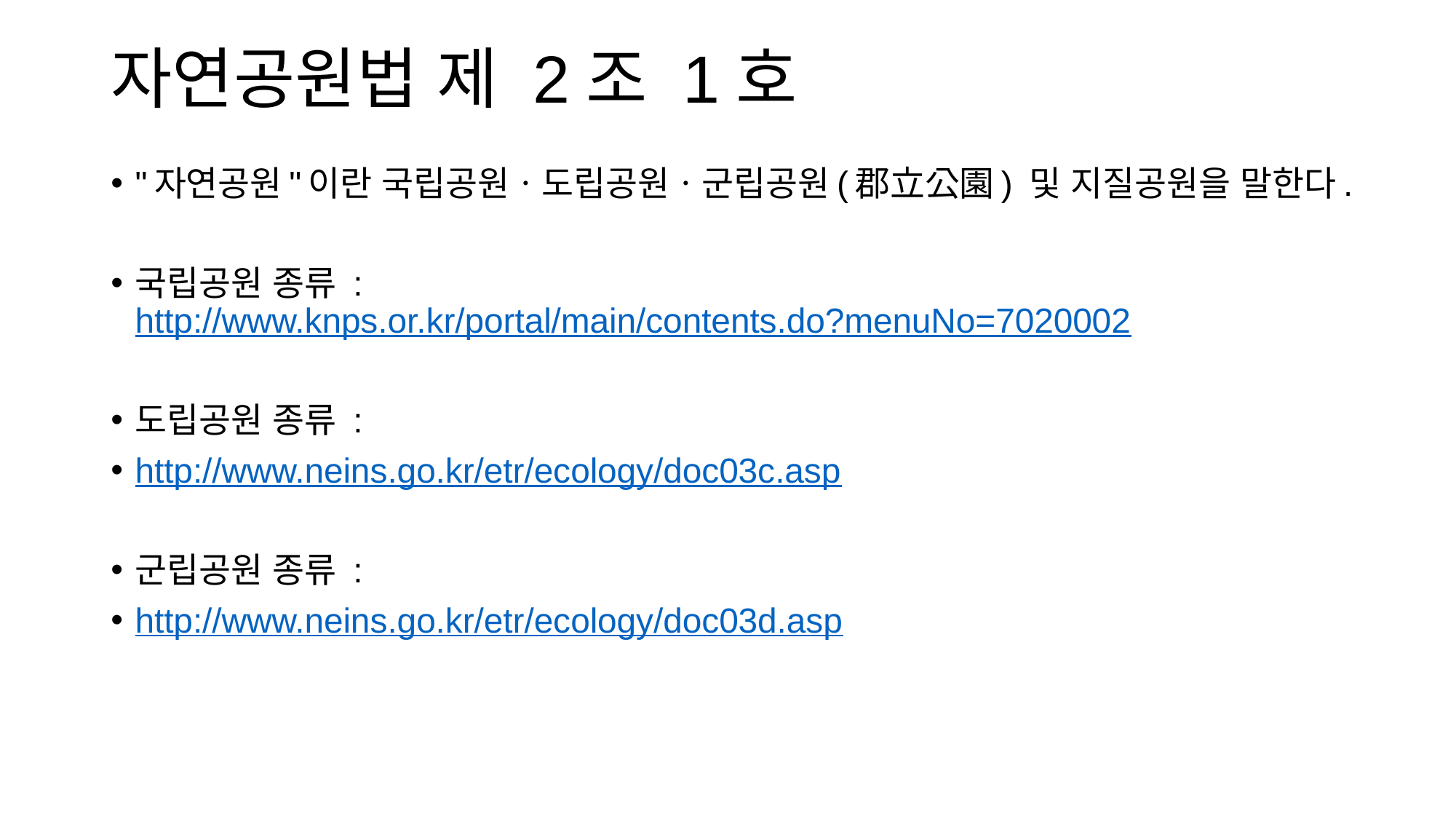

# 자연공원법 제 2조 1호
"자연공원"이란 국립공원ㆍ도립공원ㆍ군립공원(郡立公園) 및 지질공원을 말한다.

국립공원 종류 : http://www.knps.or.kr/portal/main/contents.do?menuNo=7020002

도립공원 종류 :
http://www.neins.go.kr/etr/ecology/doc03c.asp

군립공원 종류 :
http://www.neins.go.kr/etr/ecology/doc03d.asp